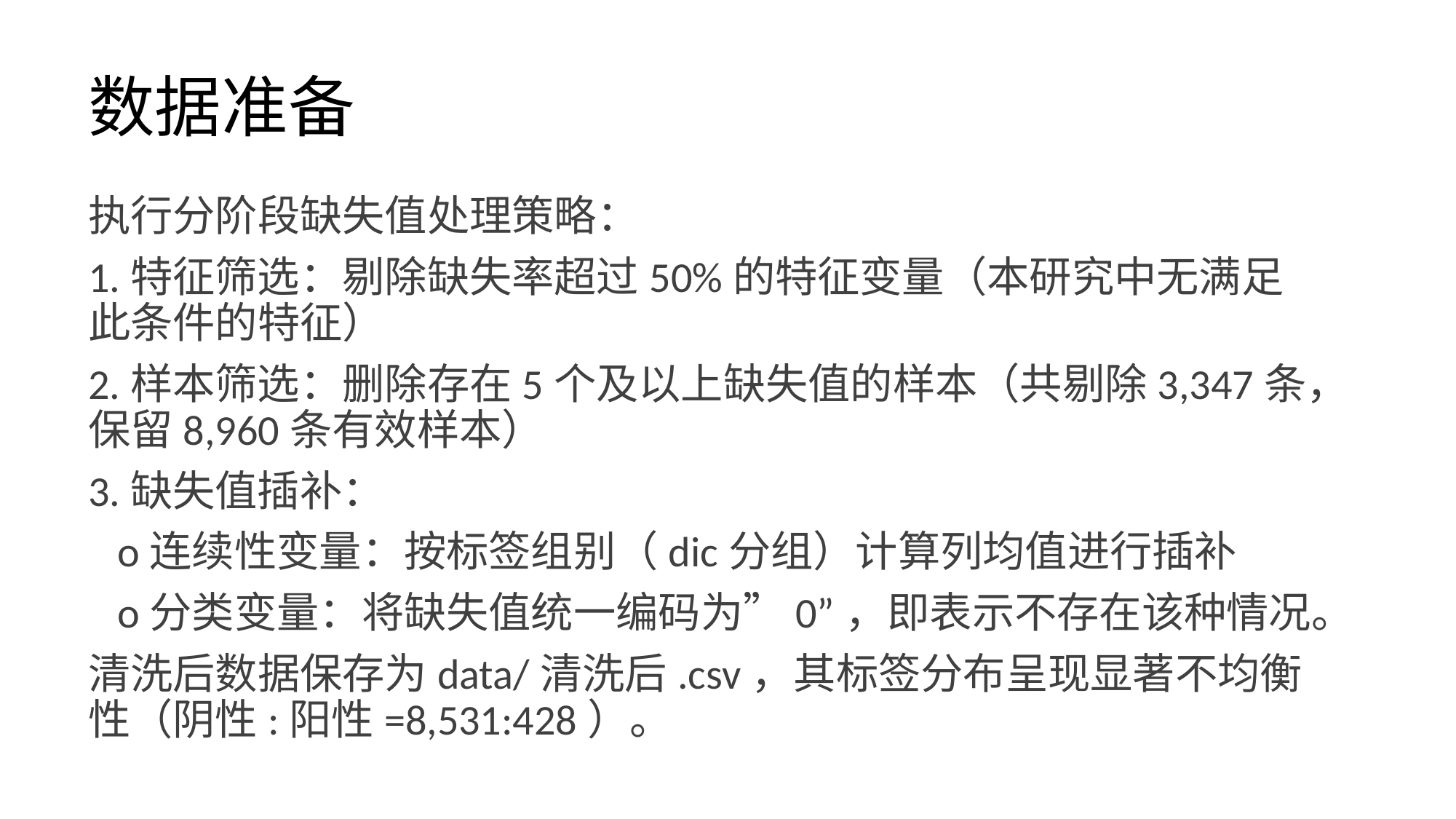

# 数据准备
执行分阶段缺失值处理策略：
1.特征筛选：剔除缺失率超过50%的特征变量（本研究中无满足此条件的特征）
2.样本筛选：删除存在5个及以上缺失值的样本（共剔除3,347条，保留8,960条有效样本）
3.缺失值插补：
   o连续性变量：按标签组别（dic分组）计算列均值进行插补
   o分类变量：将缺失值统一编码为”0”，即表示不存在该种情况。
清洗后数据保存为data/清洗后.csv，其标签分布呈现显著不均衡性（阴性:阳性=8,531:428）。